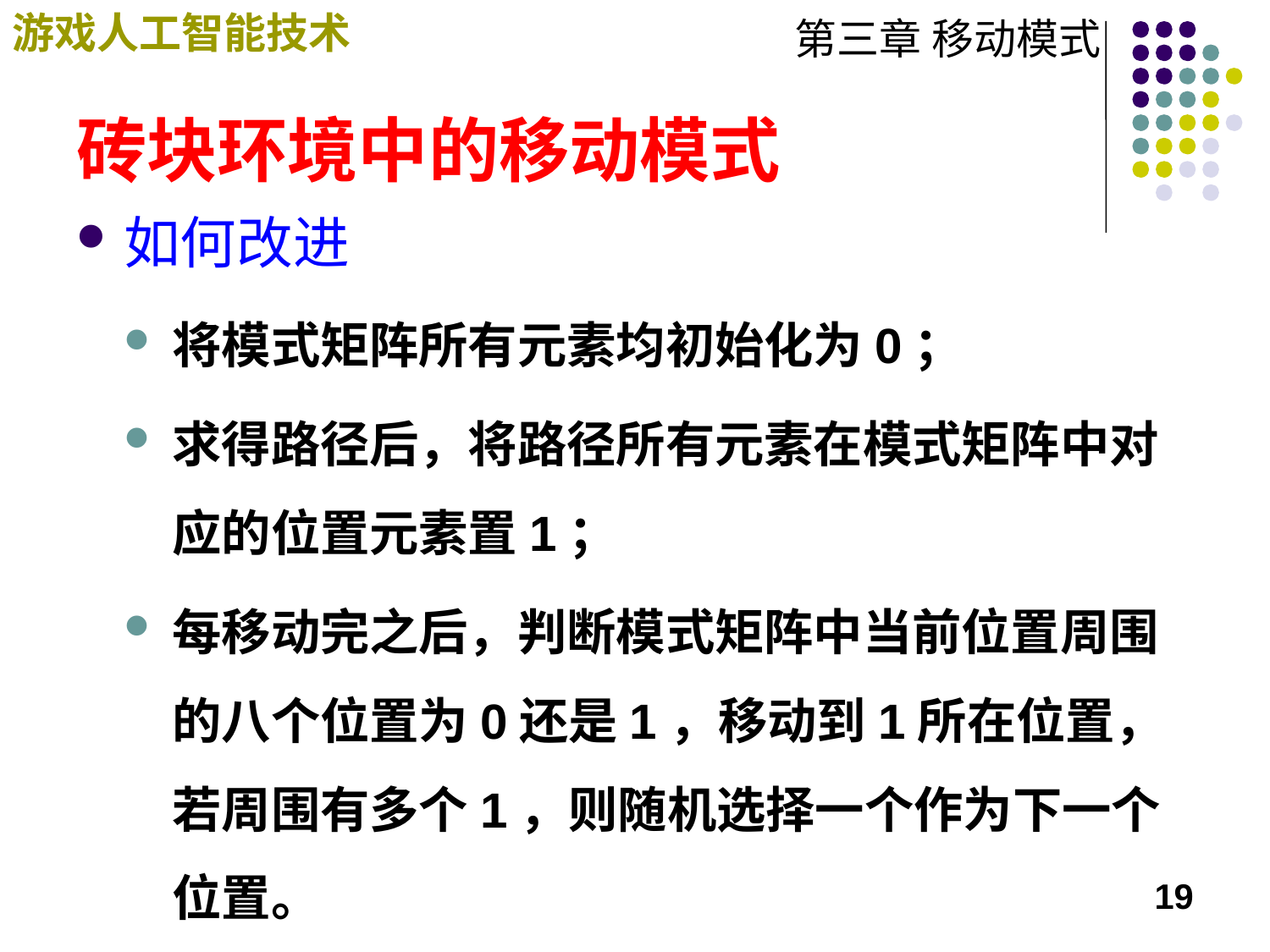

# 砖块环境中的移动模式
如何改进
将模式矩阵所有元素均初始化为0；
求得路径后，将路径所有元素在模式矩阵中对应的位置元素置1；
每移动完之后，判断模式矩阵中当前位置周围的八个位置为0还是1，移动到1所在位置，若周围有多个1，则随机选择一个作为下一个位置。
19